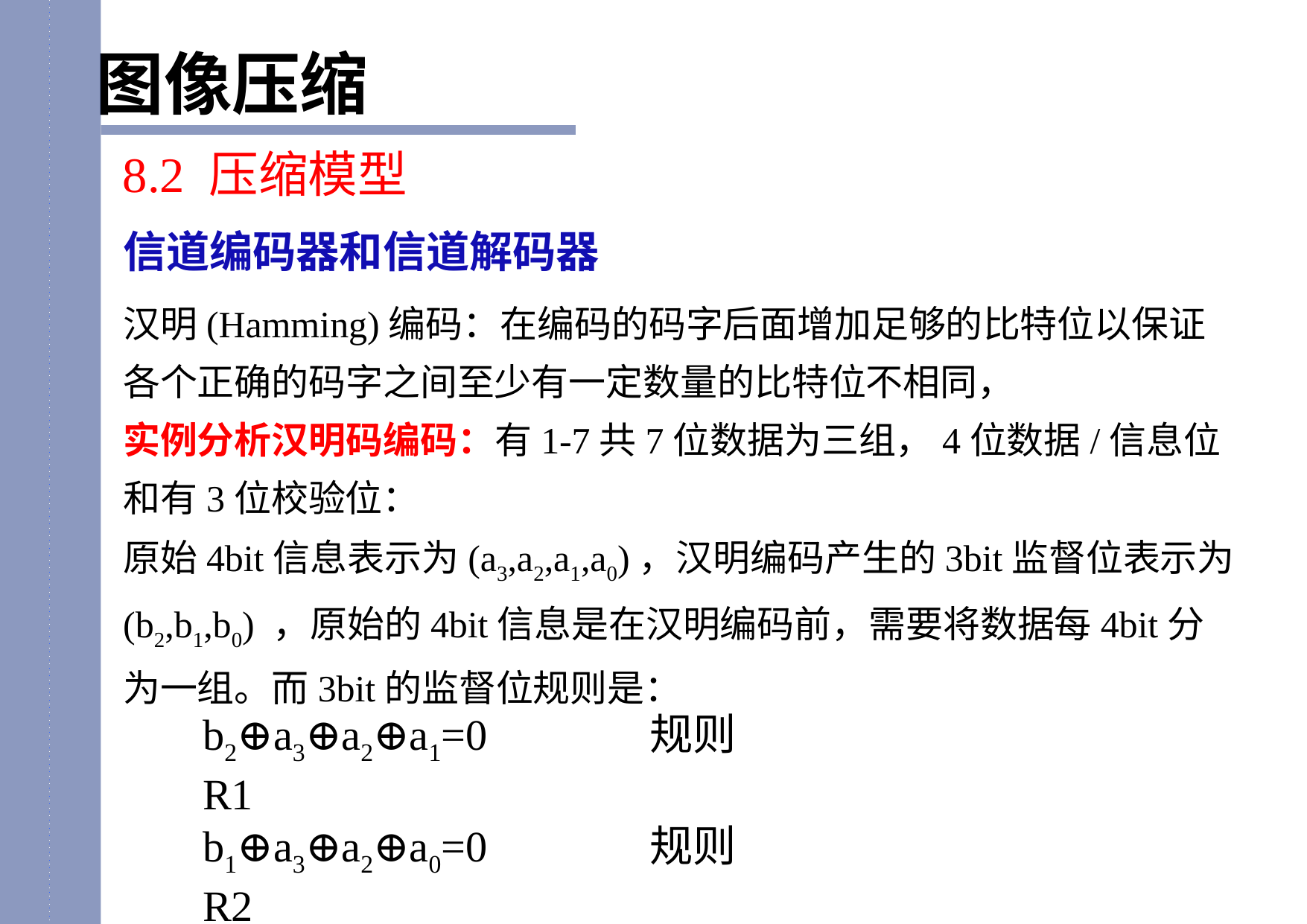

图像压缩
8.2 压缩模型
信道编码器和信道解码器
汉明(Hamming)编码：在编码的码字后面增加足够的比特位以保证各个正确的码字之间至少有一定数量的比特位不相同，
实例分析汉明码编码：有1-7共7位数据为三组，4位数据/信息位和有3位校验位：
原始4bit信息表示为(a3,a2,a1,a0)，汉明编码产生的3bit监督位表示为(b2,b1,b0) ，原始的4bit信息是在汉明编码前，需要将数据每4bit分为一组。而3bit的监督位规则是：
b2⊕a3⊕a2⊕a1=0		规则R1
b1⊕a3⊕a2⊕a0=0		规则R2
b0⊕a3⊕a1⊕a0=0		规则R3